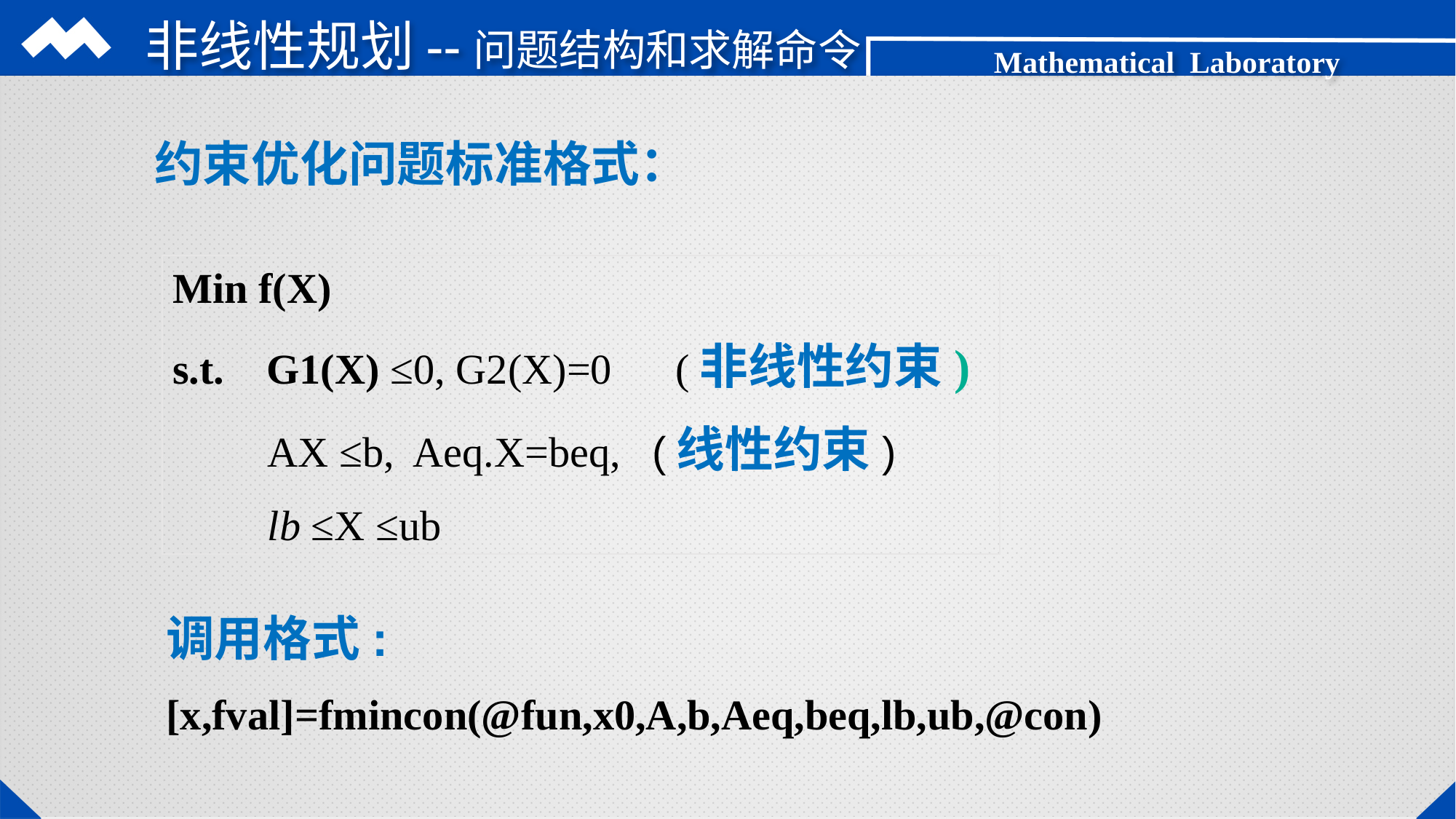

# 非线性规划--问题结构和求解命令
Mathematical  Laboratory
约束优化问题标准格式：

Min f(X)
s.t.    G1(X) ≤0, G2(X)=0      (非线性约束)
         AX ≤b,  Aeq.X=beq,   (线性约束)
         lb ≤X ≤ub
调用格式:
[x,fval]=fmincon(@fun,x0,A,b,Aeq,beq,lb,ub,@con)